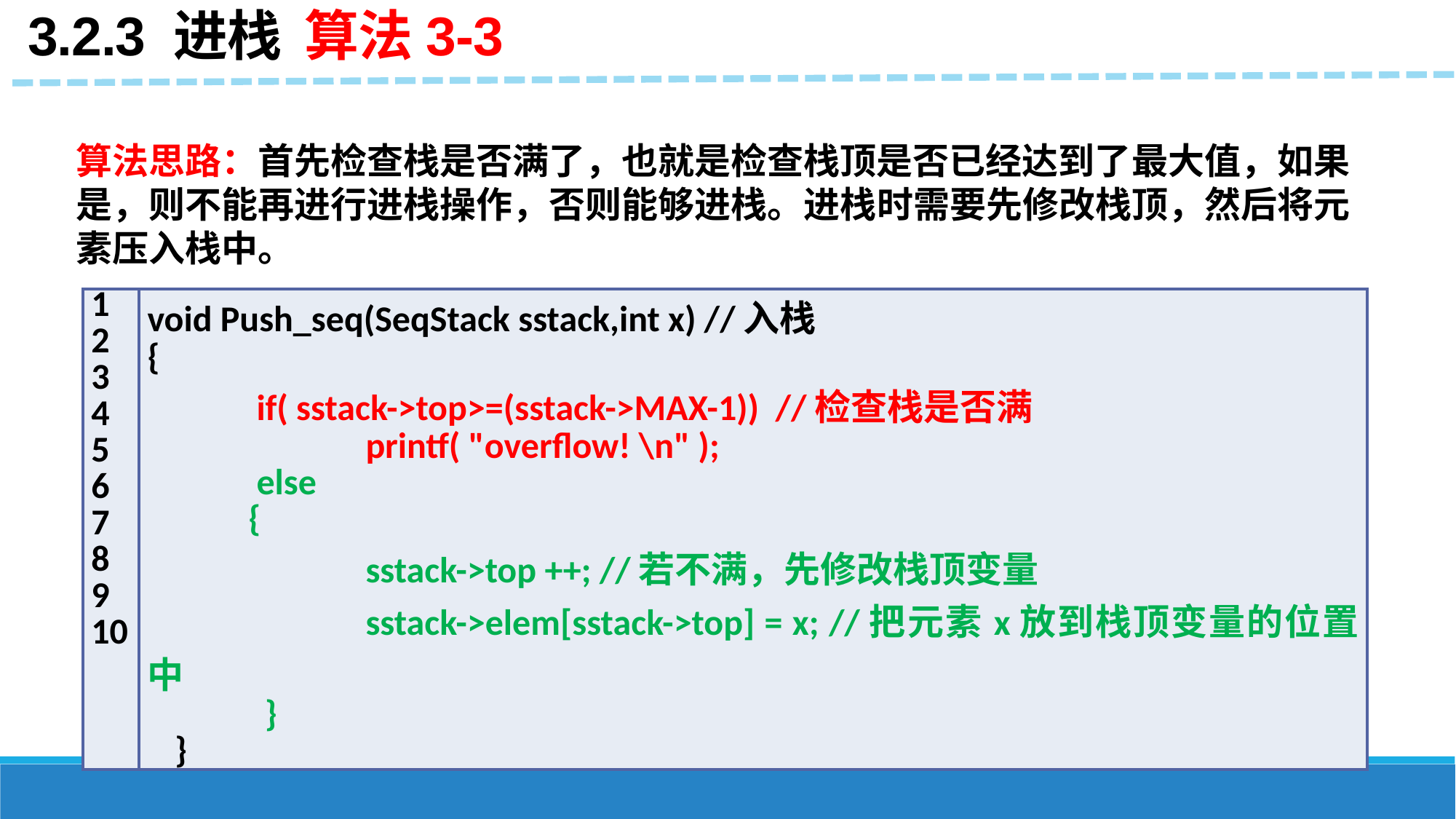

3.2.3 进栈  算法3-3
算法思路：首先检查栈是否满了，也就是检查栈顶是否已经达到了最大值，如果是，则不能再进行进栈操作，否则能够进栈。进栈时需要先修改栈顶，然后将元素压入栈中。
| 1 2 3 4 5 6 7 8 9 10 | void Push\_seq(SeqStack sstack,int x) //入栈 { if( sstack->top>=(sstack->MAX-1)) //检查栈是否满 printf( "overflow! \n" ); else { sstack->top ++; //若不满，先修改栈顶变量 sstack->elem[sstack->top] = x; //把元素x放到栈顶变量的位置中 } } |
| --- | --- |